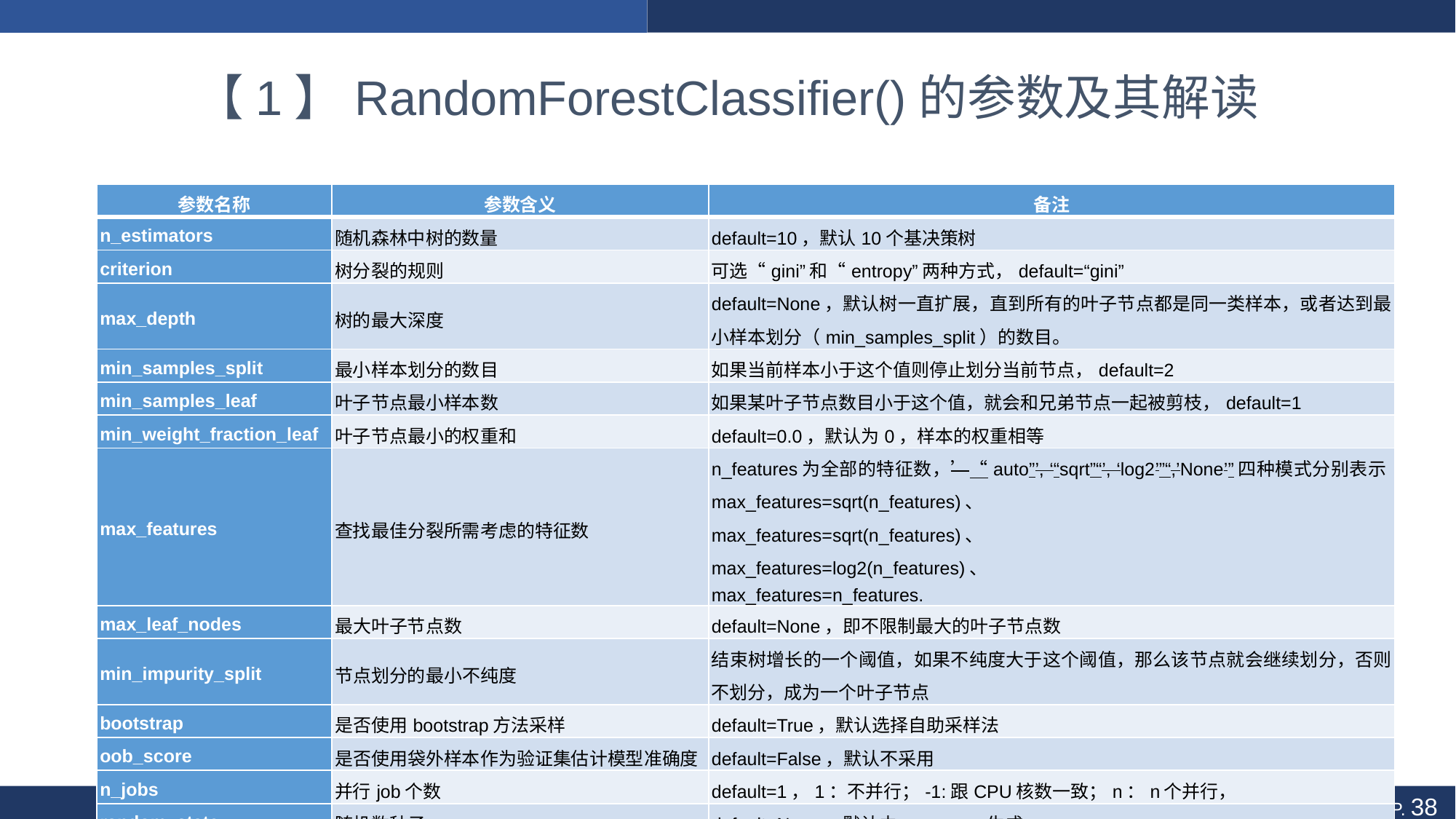

# 【1】RandomForestClassifier()的参数及其解读
| 参数名称 | 参数含义 | 备注 |
| --- | --- | --- |
| n\_estimators | 随机森林中树的数量 | default=10，默认10个基决策树 |
| criterion | 树分裂的规则 | 可选“gini”和“entropy”两种方式，default=“gini” |
| max\_depth | 树的最大深度 | default=None，默认树一直扩展，直到所有的叶子节点都是同一类样本，或者达到最小样本划分（min\_samples\_split）的数目。 |
| min\_samples\_split | 最小样本划分的数目 | 如果当前样本小于这个值则停止划分当前节点，default=2 |
| min\_samples\_leaf | 叶子节点最小样本数 | 如果某叶子节点数目小于这个值，就会和兄弟节点一起被剪枝，default=1 |
| min\_weight\_fraction\_leaf | 叶子节点最小的权重和 | default=0.0，默认为0，样本的权重相等 |
| max\_features | 查找最佳分裂所需考虑的特征数 | n\_features为全部的特征数，’“auto”’, ‘“sqrt”“’, ‘log2’”“,’None’”四种模式分别表示max\_features=sqrt(n\_features)、 max\_features=sqrt(n\_features)、 max\_features=log2(n\_features)、 max\_features=n\_features. |
| max\_leaf\_nodes | 最大叶子节点数 | default=None，即不限制最大的叶子节点数 |
| min\_impurity\_split | 节点划分的最小不纯度 | 结束树增长的一个阈值，如果不纯度大于这个阈值，那么该节点就会继续划分，否则不划分，成为一个叶子节点 |
| bootstrap | 是否使用bootstrap方法采样 | default=True，默认选择自助采样法 |
| oob\_score | 是否使用袋外样本作为验证集估计模型准确度 | default=False，默认不采用 |
| n\_jobs | 并行job个数 | default=1，1：不并行；-1:跟CPU核数一致；n：n个并行， |
| random\_state | 随机数种子 | default=None，默认由np.numpy生成 |